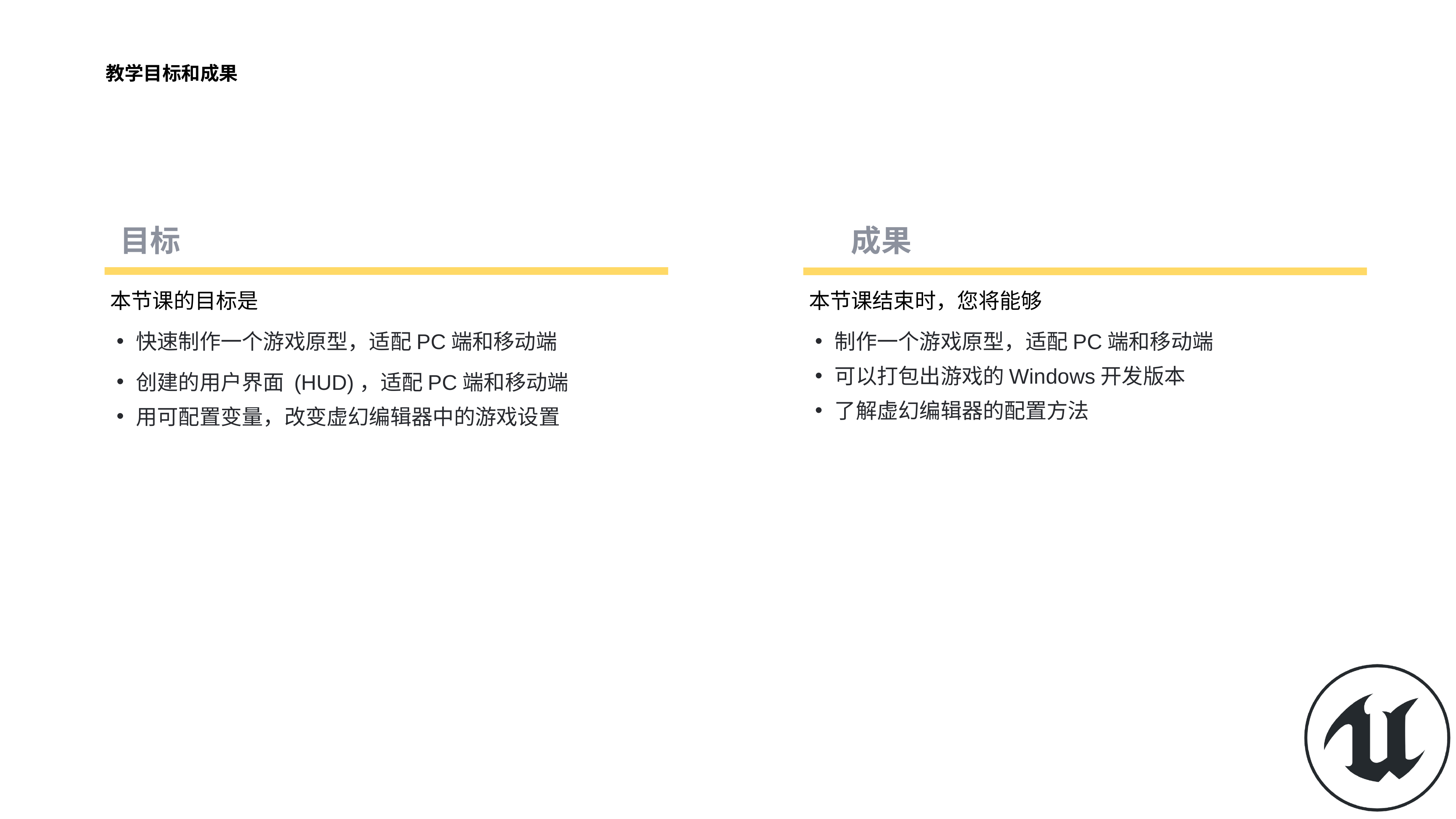

# 教学目标和成果
本节课的目标是
快速制作一个游戏原型，适配PC端和移动端
创建的用户界面 (HUD)，适配PC端和移动端
用可配置变量，改变虚幻编辑器中的游戏设置
本节课结束时，您将能够
制作一个游戏原型，适配PC端和移动端
可以打包出游戏的Windows开发版本
了解虚幻编辑器的配置方法